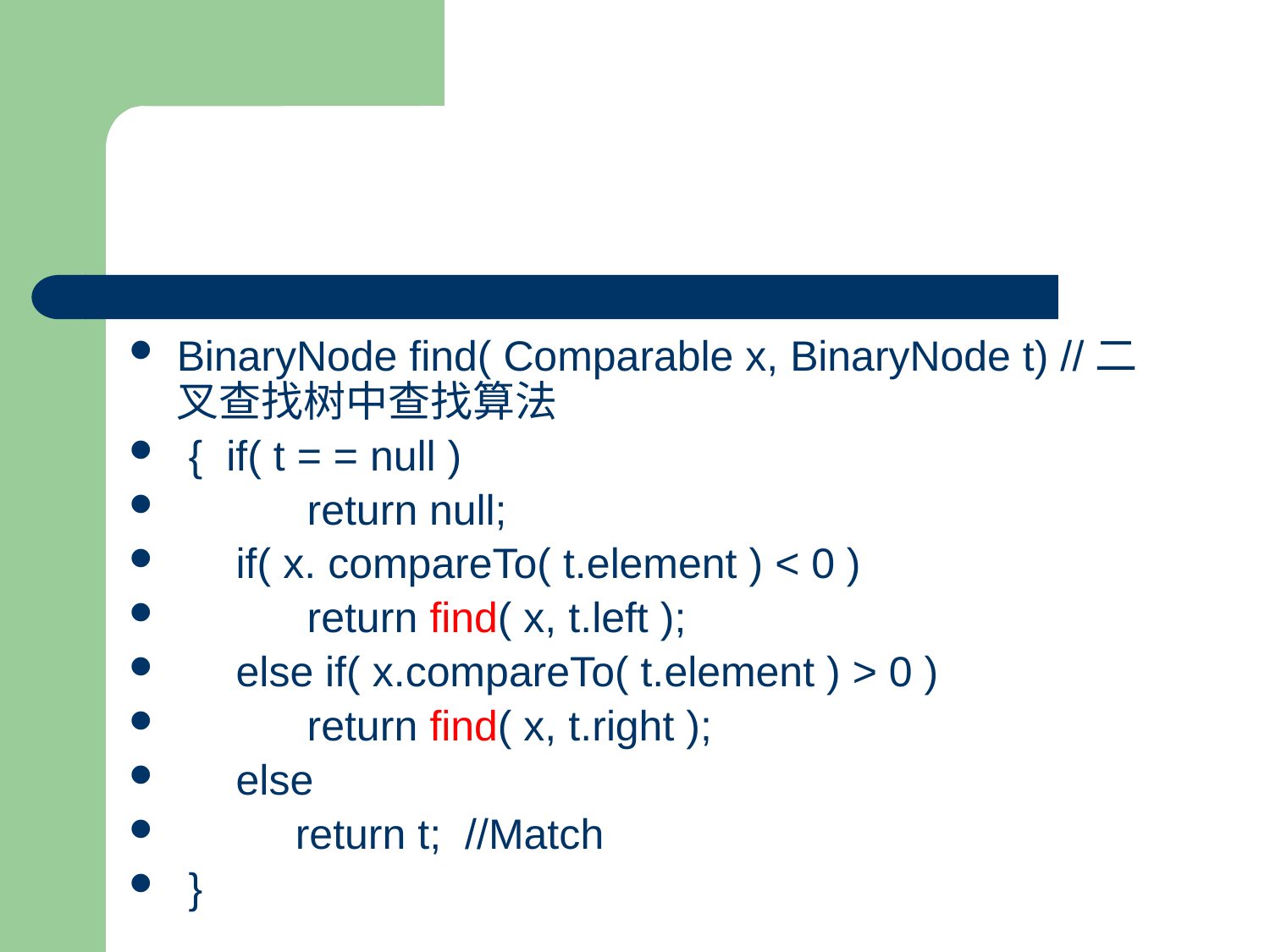

#
BinaryNode find( Comparable x, BinaryNode t) //二叉查找树中查找算法
 {  if( t = = null )
           return null;
     if( x. compareTo( t.element ) < 0 )
           return find( x, t.left );
     else if( x.compareTo( t.element ) > 0 )
           return find( x, t.right );
     else
          return t;  //Match
 }